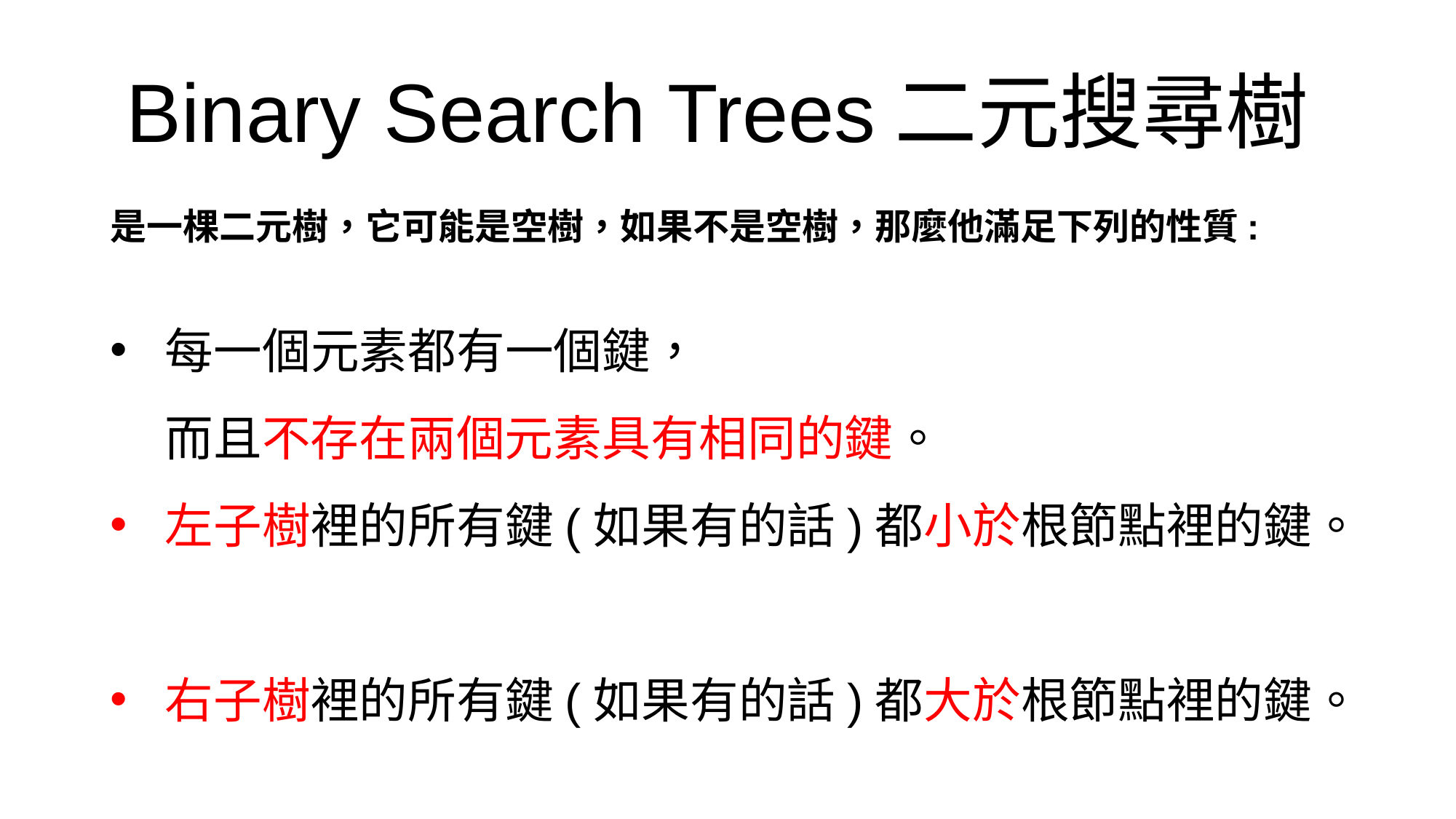

# Binary Search Trees二元搜尋樹
是一棵二元樹，它可能是空樹，如果不是空樹，那麼他滿足下列的性質:
每一個元素都有一個鍵，
而且不存在兩個元素具有相同的鍵。
左子樹裡的所有鍵(如果有的話)都小於根節點裡的鍵。
右子樹裡的所有鍵(如果有的話)都大於根節點裡的鍵。
左右子樹也都是二元搜尋樹。